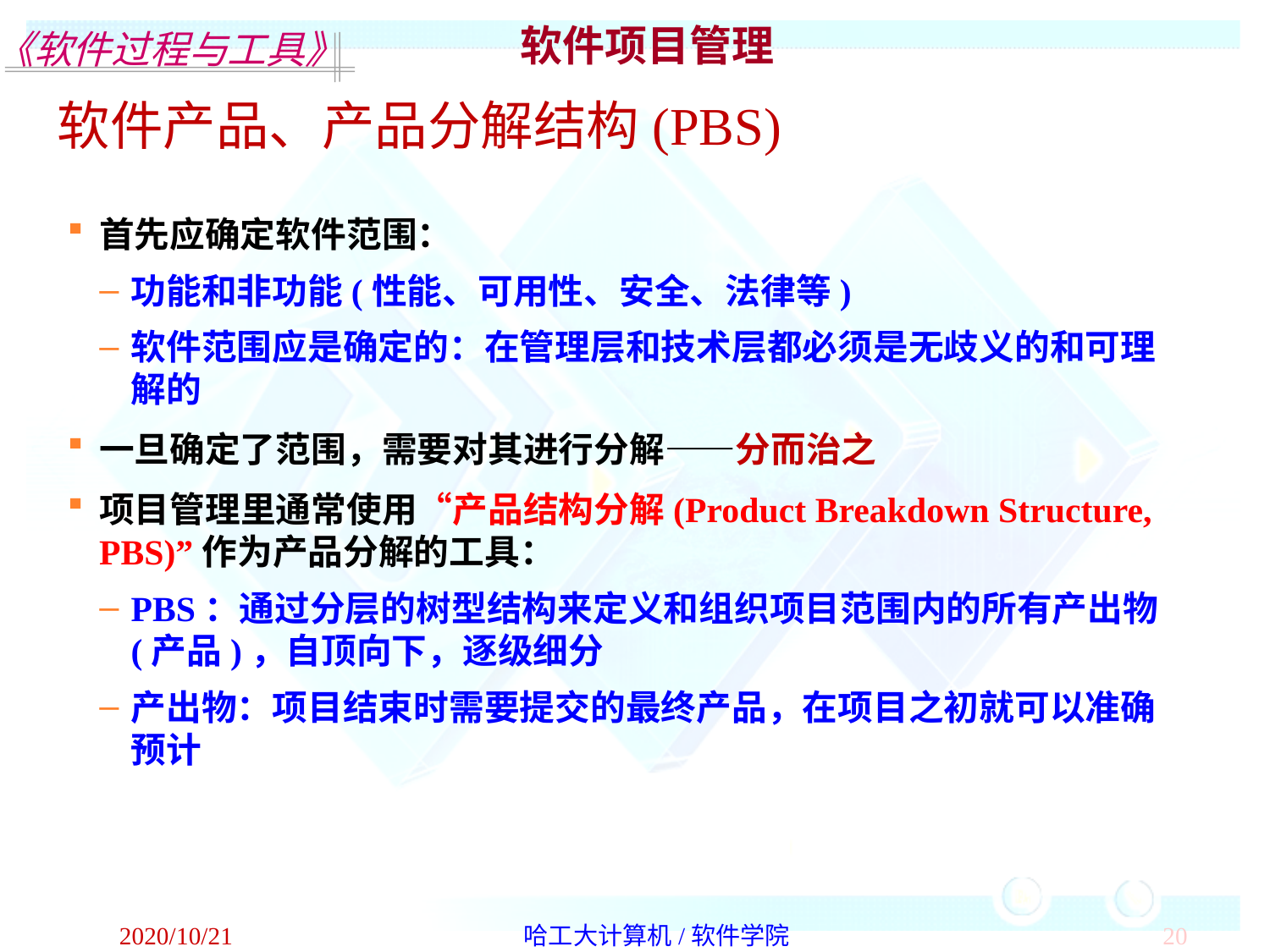

软件项目管理
软件产品、产品分解结构(PBS)
首先应确定软件范围：
功能和非功能(性能、可用性、安全、法律等)
软件范围应是确定的：在管理层和技术层都必须是无歧义的和可理解的
一旦确定了范围，需要对其进行分解——分而治之
项目管理里通常使用“产品结构分解(Product Breakdown Structure, PBS)”作为产品分解的工具：
PBS：通过分层的树型结构来定义和组织项目范围内的所有产出物(产品)，自顶向下，逐级细分
产出物：项目结束时需要提交的最终产品，在项目之初就可以准确预计